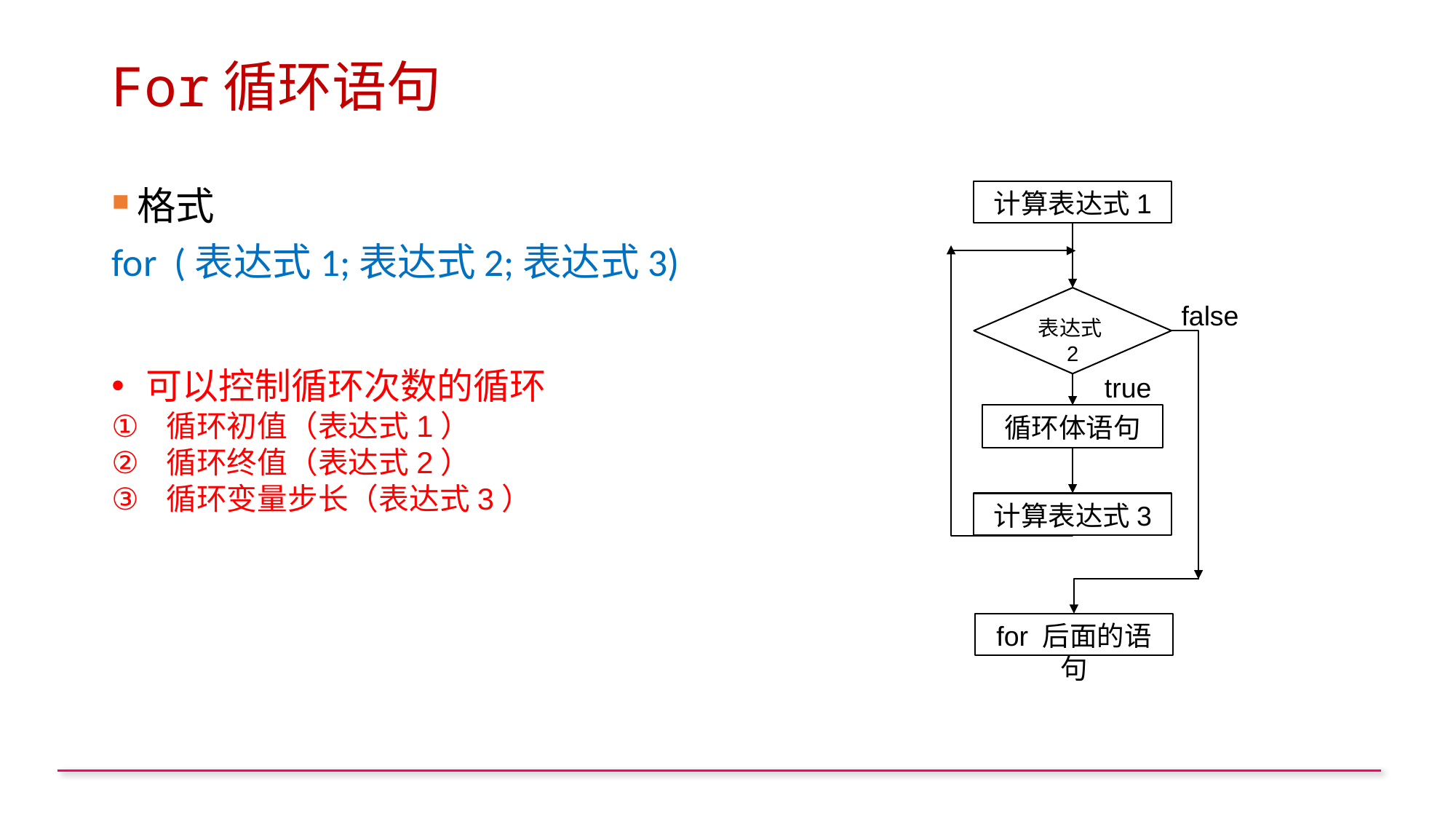

# For循环语句
格式
for  (表达式1;表达式2;表达式3)

计算表达式1
表达式2
false
true
循环体语句
计算表达式3
for 后面的语句
可以控制循环次数的循环
循环初值（表达式1）
循环终值（表达式2）
循环变量步长（表达式3）